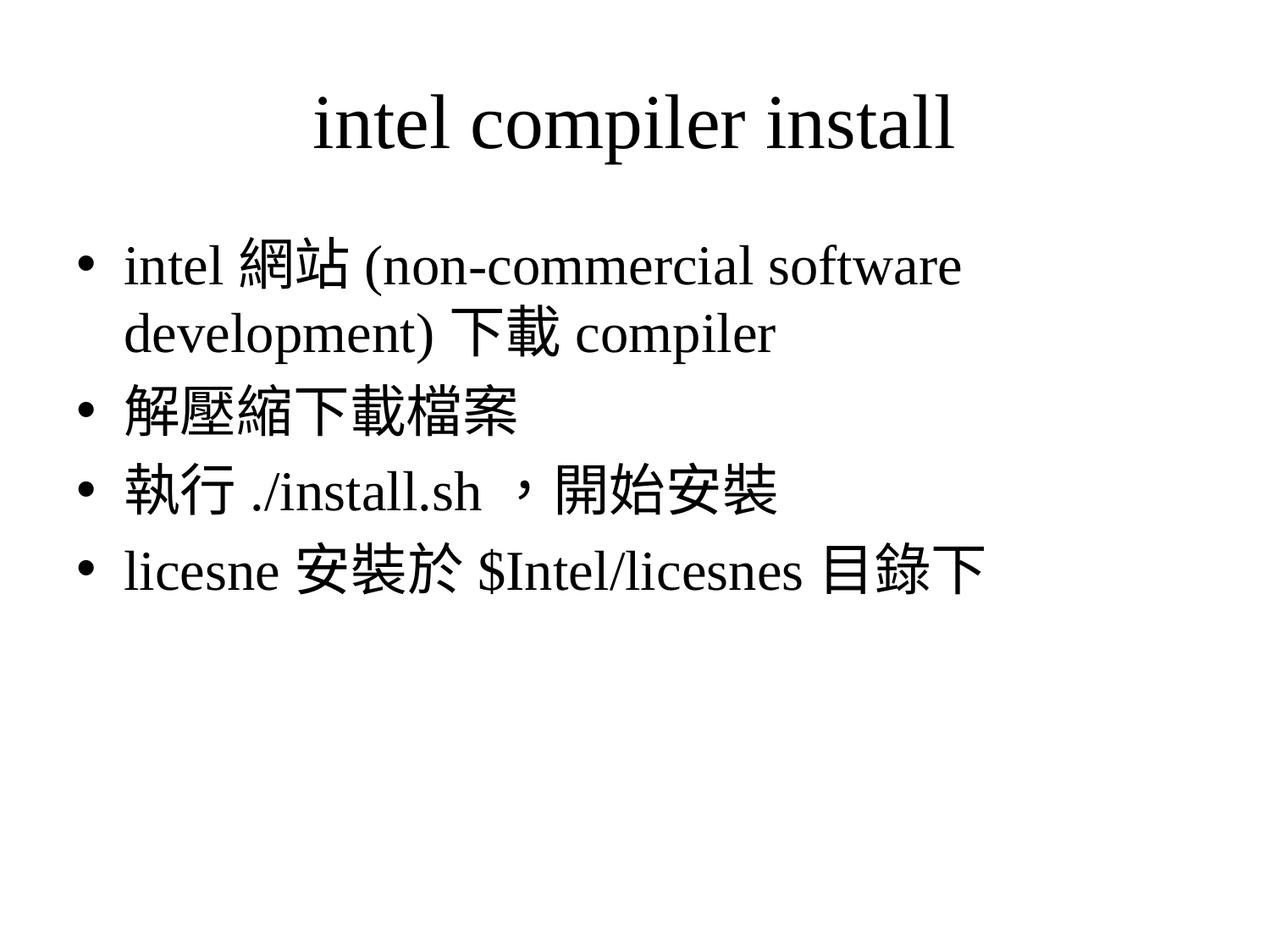

# intel compiler install
intel網站(non-commercial software development)下載compiler
解壓縮下載檔案
執行./install.sh，開始安裝
licesne安裝於$Intel/licesnes目錄下